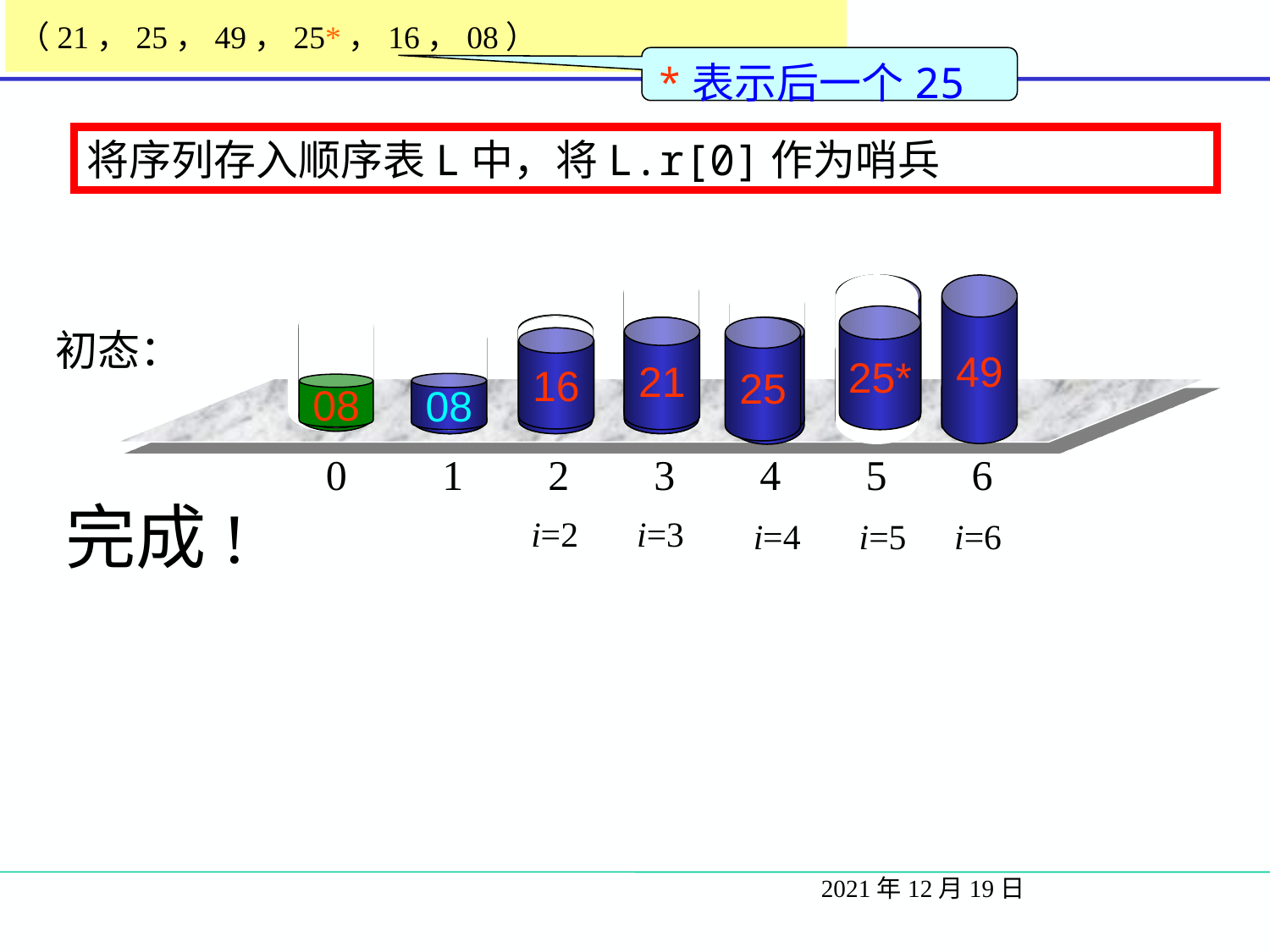

（21，25，49，25*，16，08）
*表示后一个25
将序列存入顺序表L中，将L.r[0]作为哨兵

25*

25*
49
暂
存
25
25*
21
16
08
0         1        2        3        4        5        6
49

49

25
25*
21
21
49
49
25*
49
49

08
16
25
初态：

08
25
21
25
25*
21
16
16
16

08
完成!
i=2
i=3
i=4
i=5
i=6
                    2021年12月19日